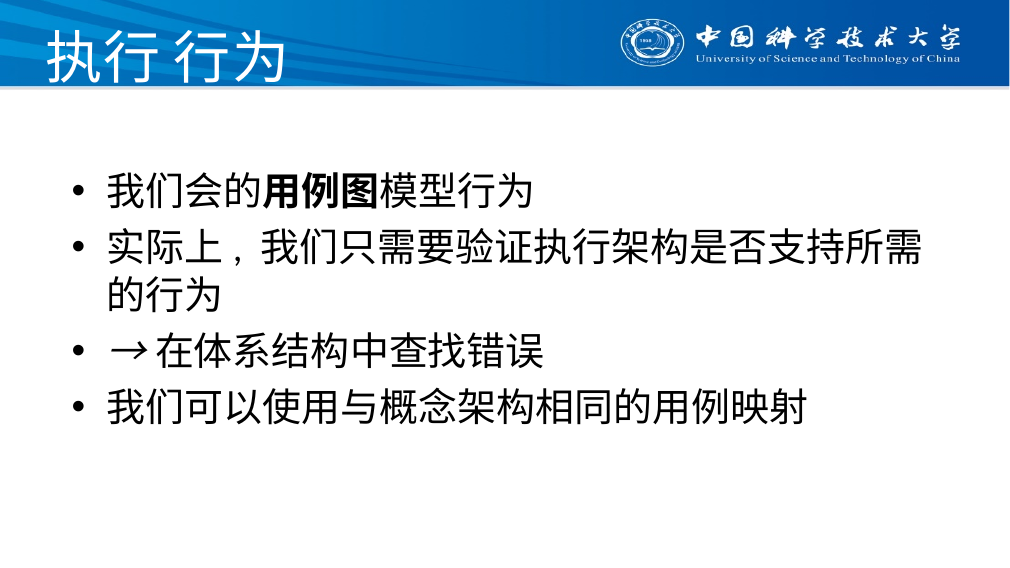

# 执行 行为
我们会的用例图模型行为
实际上, 我们只需要验证执行架构是否支持所需的行为
→在体系结构中查找错误
我们可以使用与概念架构相同的用例映射